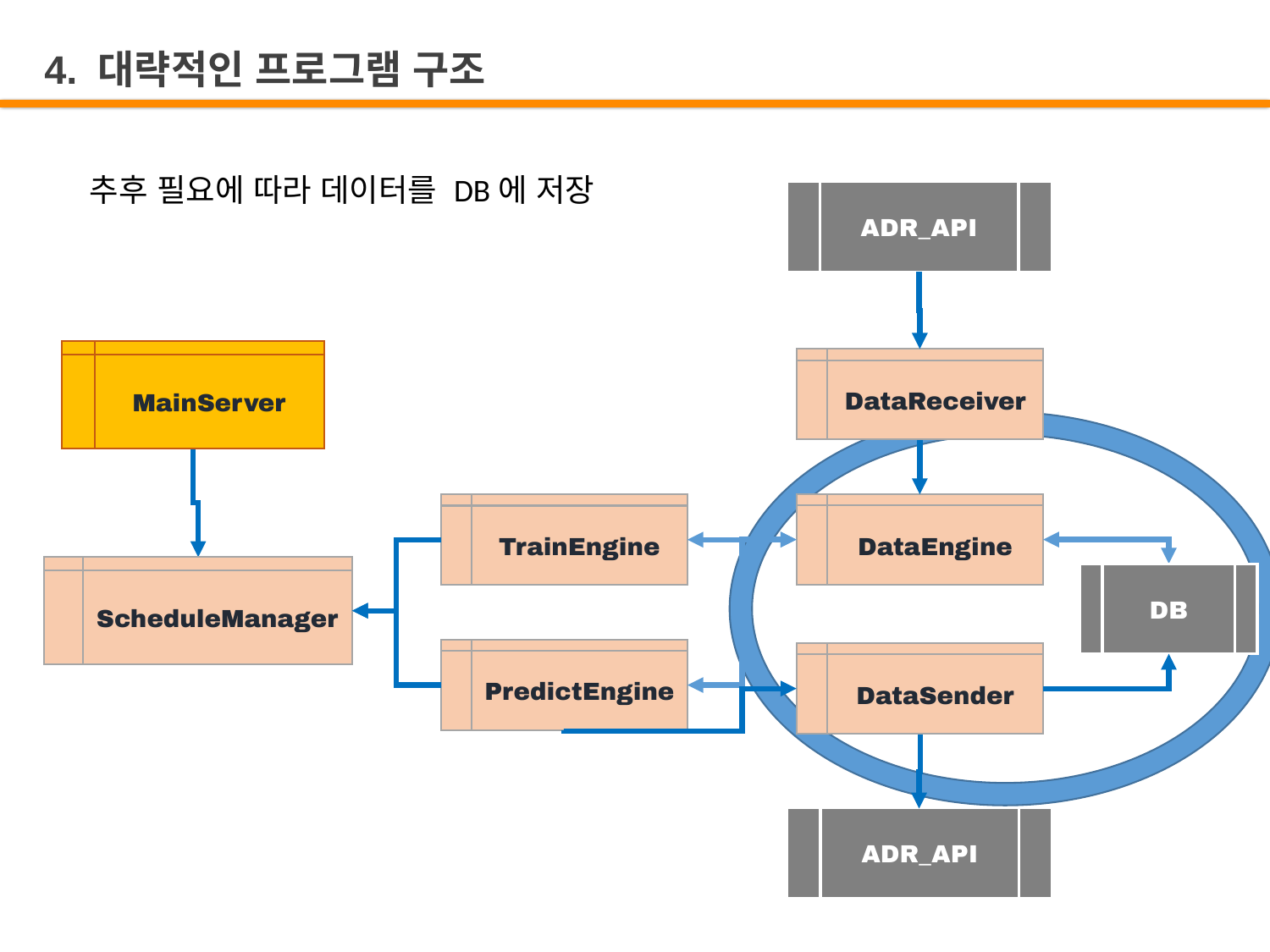

4. 대략적인 프로그램 구조
추후 필요에 따라 데이터를 DB에 저장
ADR_API
MainServer
DataReceiver
DataEngine
TrainEngine
ScheduleManager
DB
PredictEngine
DataSender
ADR_API